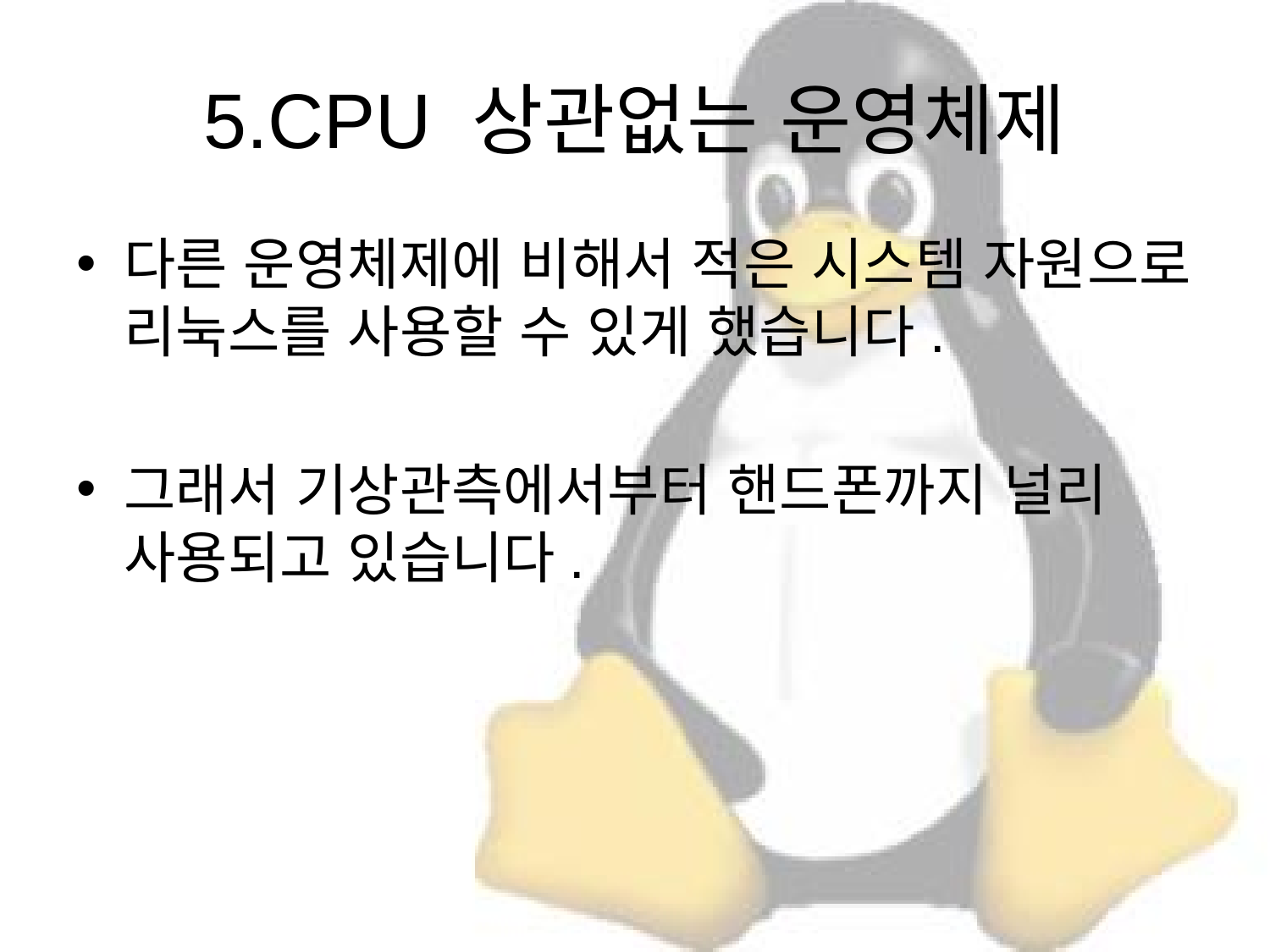

# 5.CPU 상관없는 운영체제
다른 운영체제에 비해서 적은 시스템 자원으로 리눅스를 사용할 수 있게 했습니다.

그래서 기상관측에서부터 핸드폰까지 널리 사용되고 있습니다.